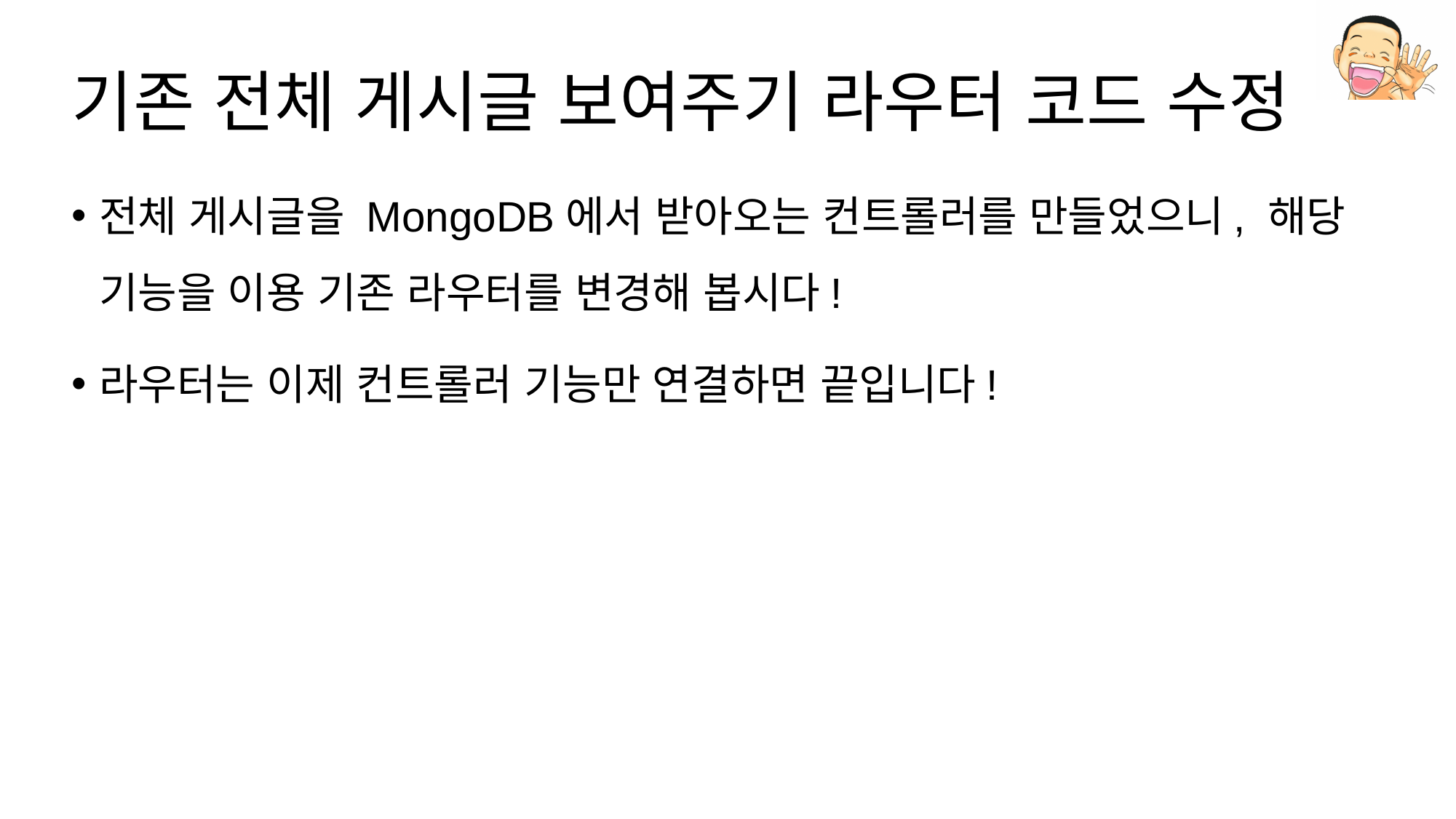

# 기존 전체 게시글 보여주기 라우터 코드 수정
전체 게시글을 MongoDB에서 받아오는 컨트롤러를 만들었으니, 해당 기능을 이용 기존 라우터를 변경해 봅시다!
라우터는 이제 컨트롤러 기능만 연결하면 끝입니다!